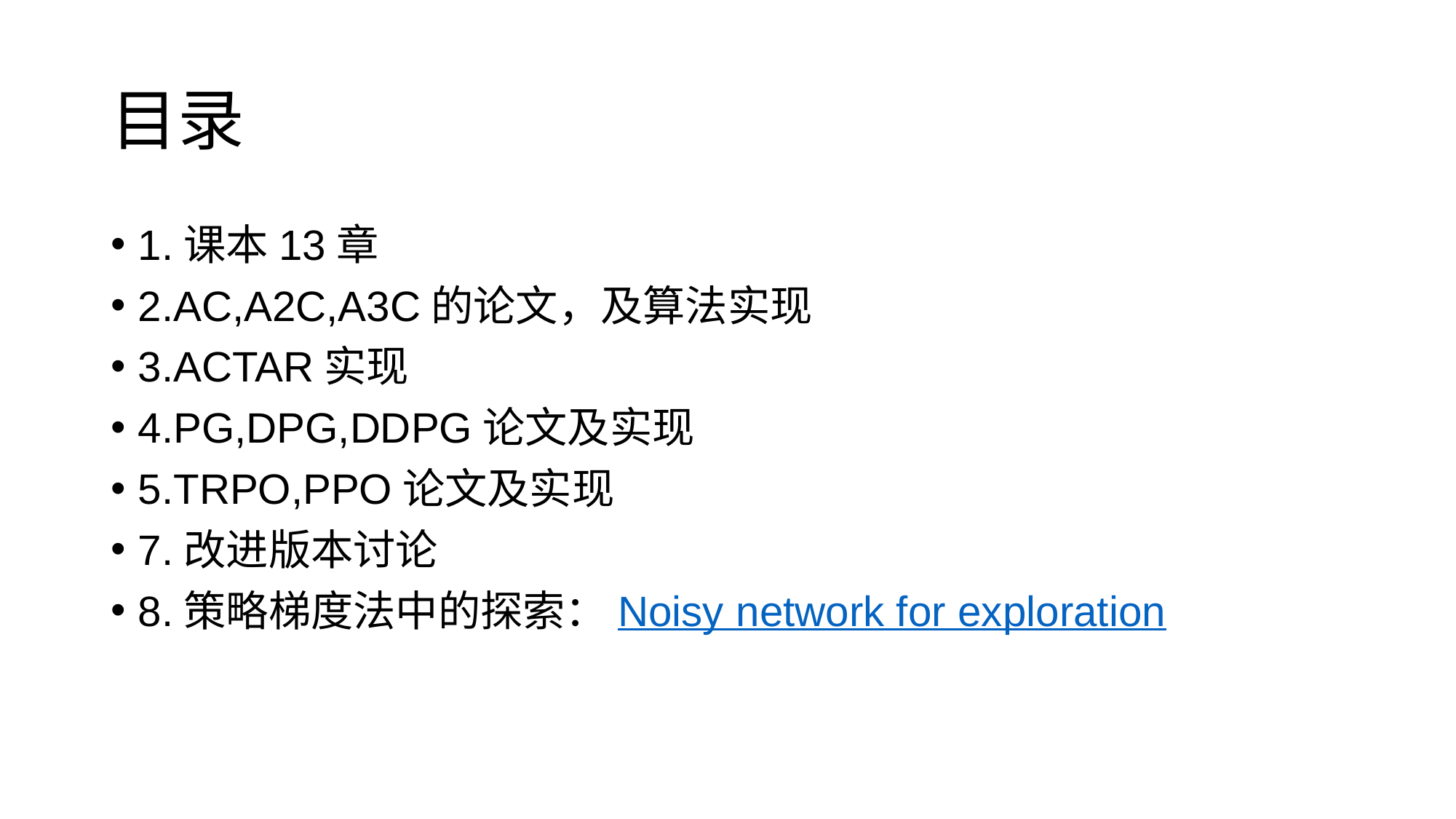

# 目录
1.课本13章
2.AC,A2C,A3C的论文，及算法实现
3.ACTAR实现
4.PG,DPG,DDPG论文及实现
5.TRPO,PPO论文及实现
7.改进版本讨论
8.策略梯度法中的探索：Noisy network for exploration